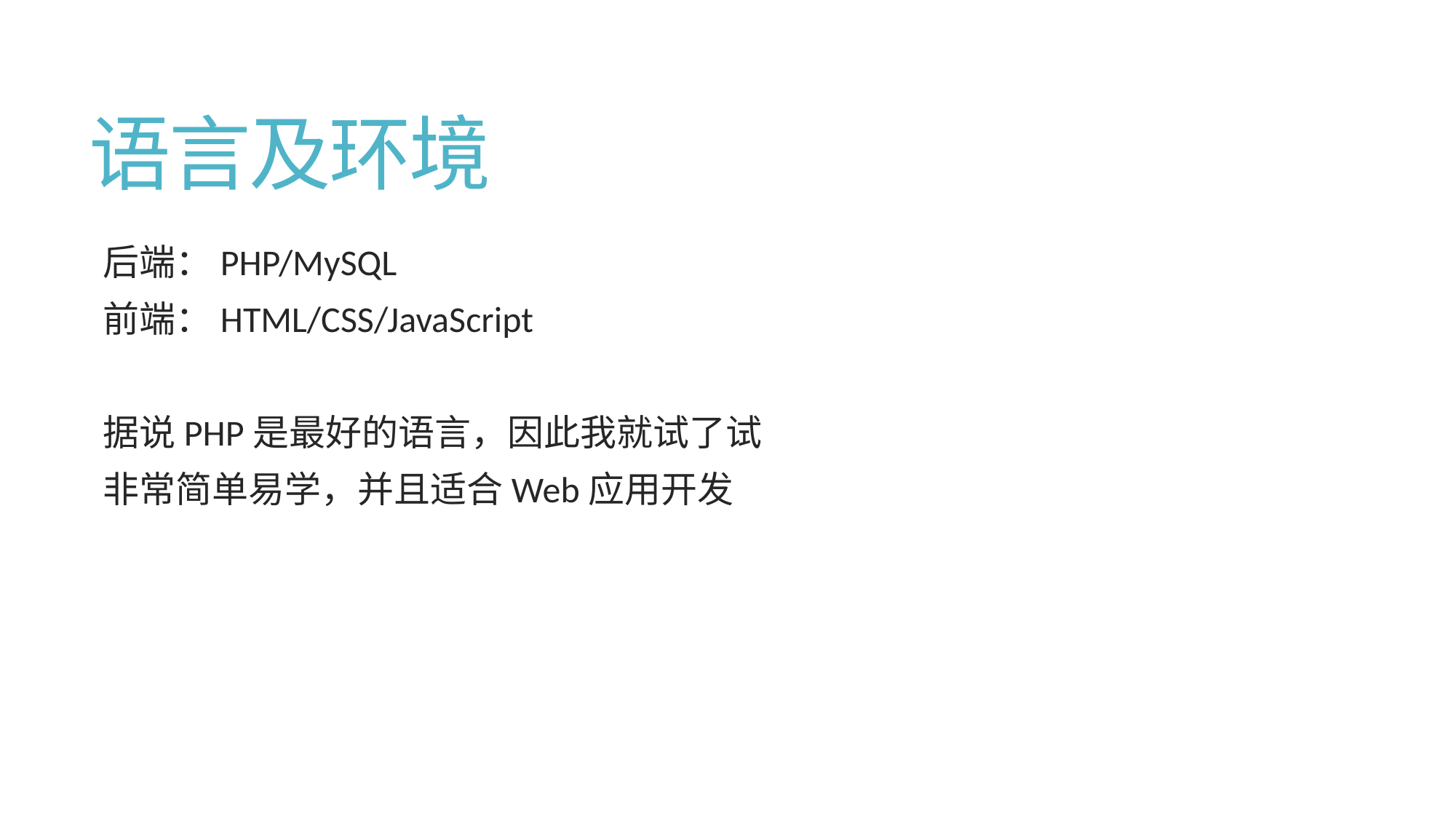

# 语言及环境
后端：PHP/MySQL
前端：HTML/CSS/JavaScript

据说PHP是最好的语言，因此我就试了试
非常简单易学，并且适合Web应用开发